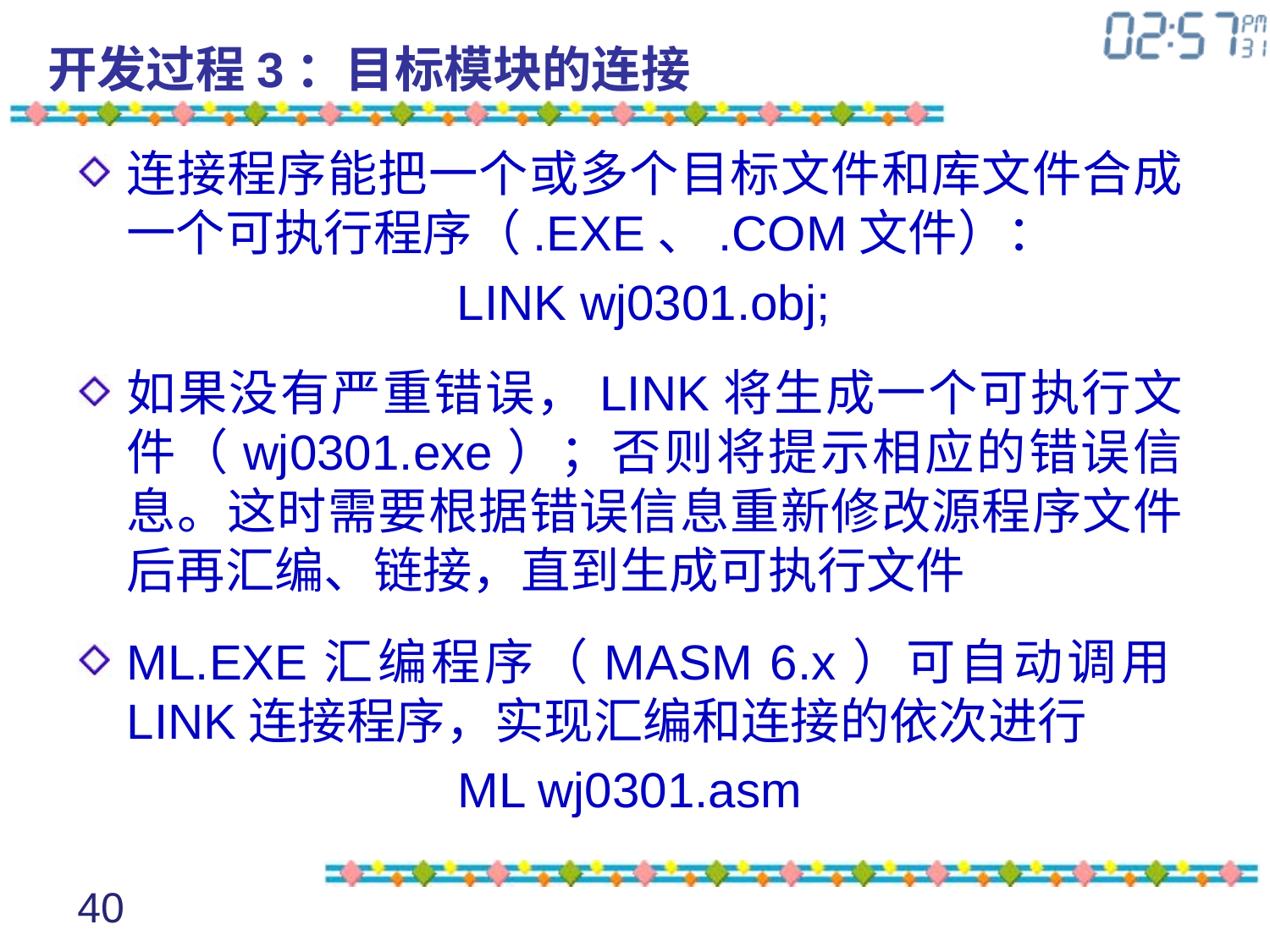

# 开发过程3：目标模块的连接
连接程序能把一个或多个目标文件和库文件合成一个可执行程序（.EXE、.COM文件）：
  LINK wj0301.obj;
如果没有严重错误，LINK将生成一个可执行文件（wj0301.exe）；否则将提示相应的错误信息。这时需要根据错误信息重新修改源程序文件后再汇编、链接，直到生成可执行文件
ML.EXE汇编程序（MASM 6.x）可自动调用LINK连接程序，实现汇编和连接的依次进行
ML wj0301.asm